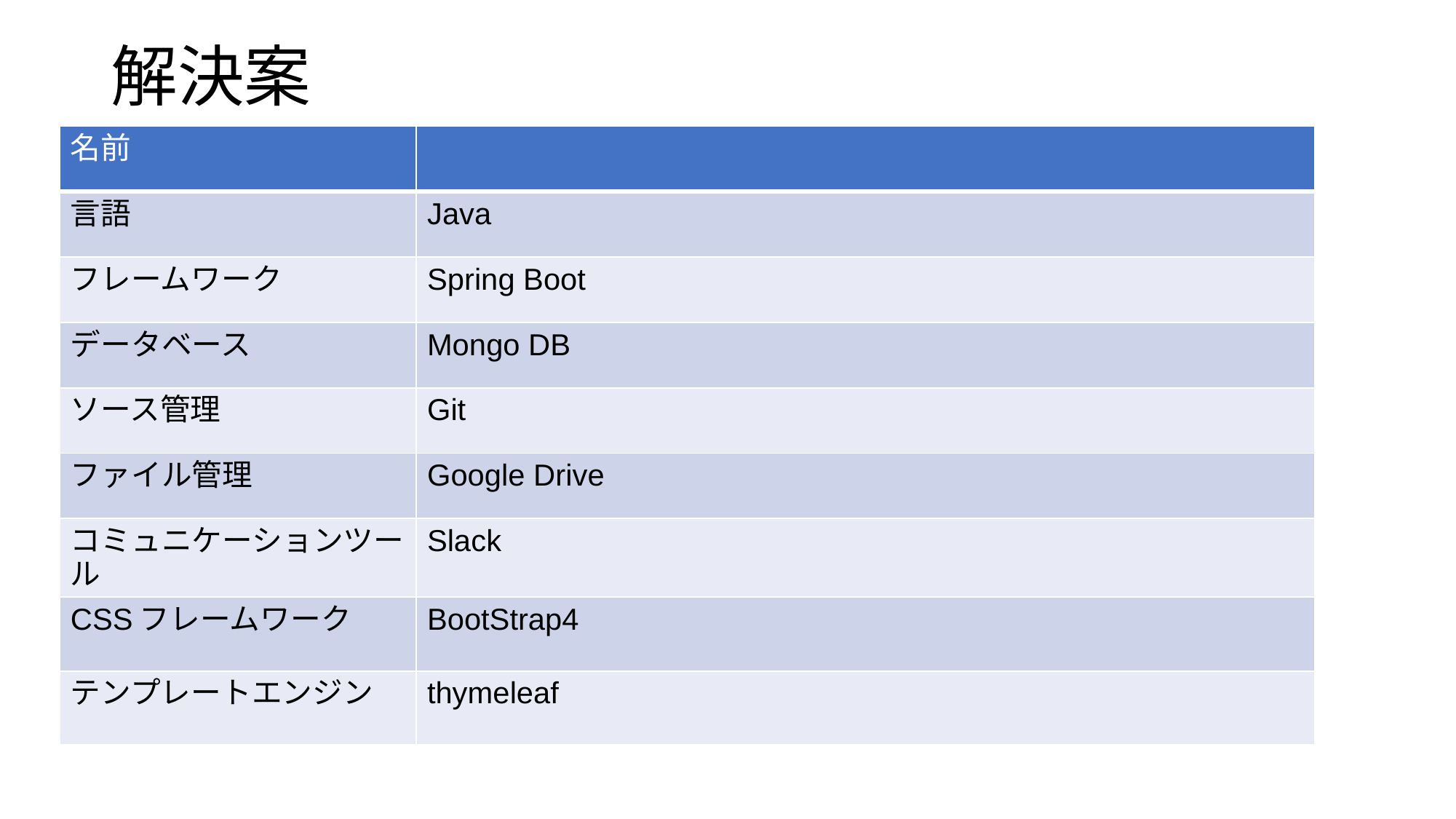

# 解決案
| 名前 |  |
| --- | --- |
| 言語 | Java |
| フレームワーク | Spring Boot |
| データベース | Mongo DB |
| ソース管理 | Git |
| ファイル管理 | Google Drive |
| コミュニケーションツール | Slack |
| CSSフレームワーク | BootStrap4 |
| テンプレートエンジン | thymeleaf |